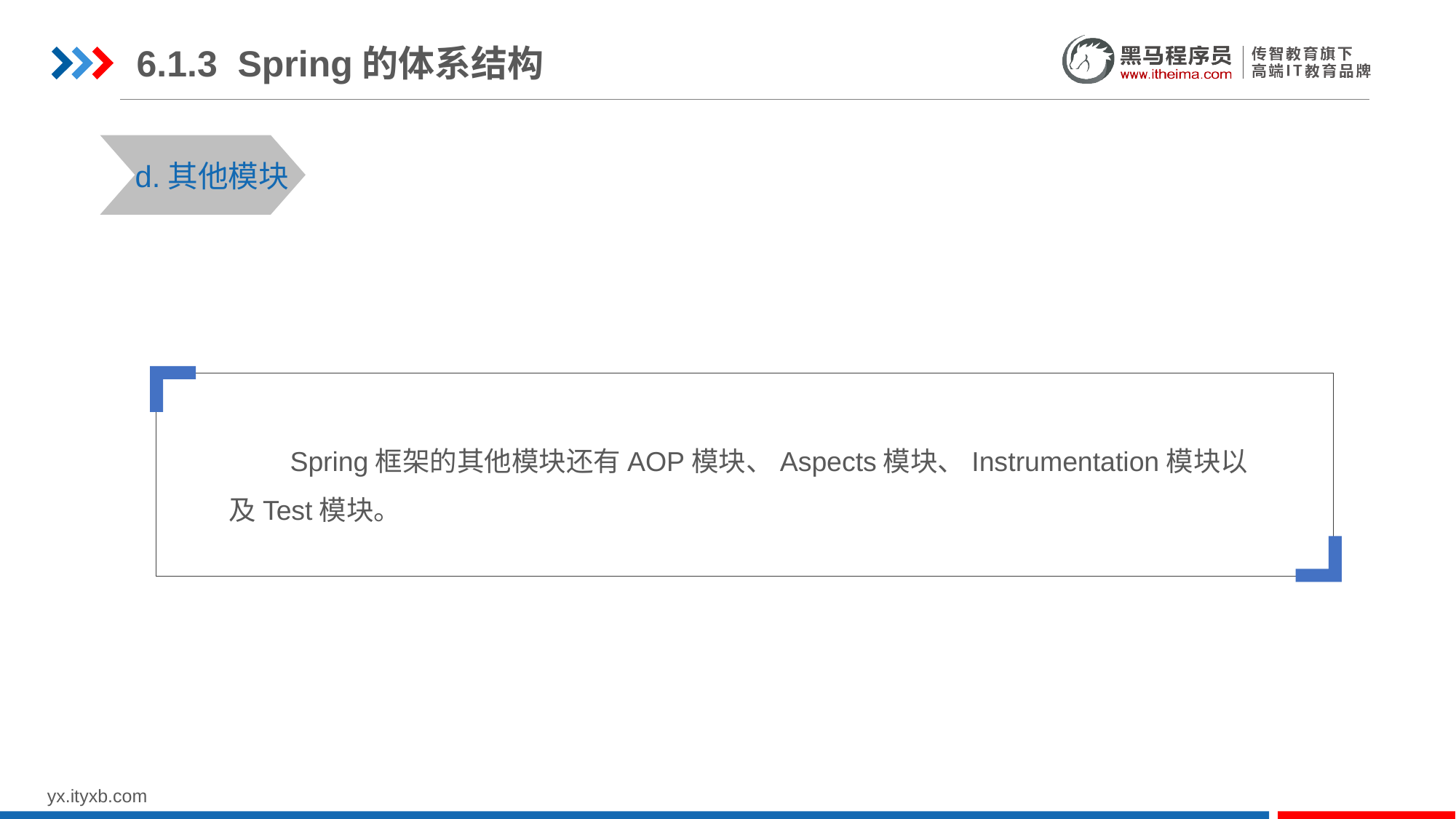

6.1.3  Spring的体系结构

STEP  01
STEP  03
d.其他模块

        Spring框架的其他模块还有AOP模块、Aspects模块、Instrumentation模块以及Test模块。